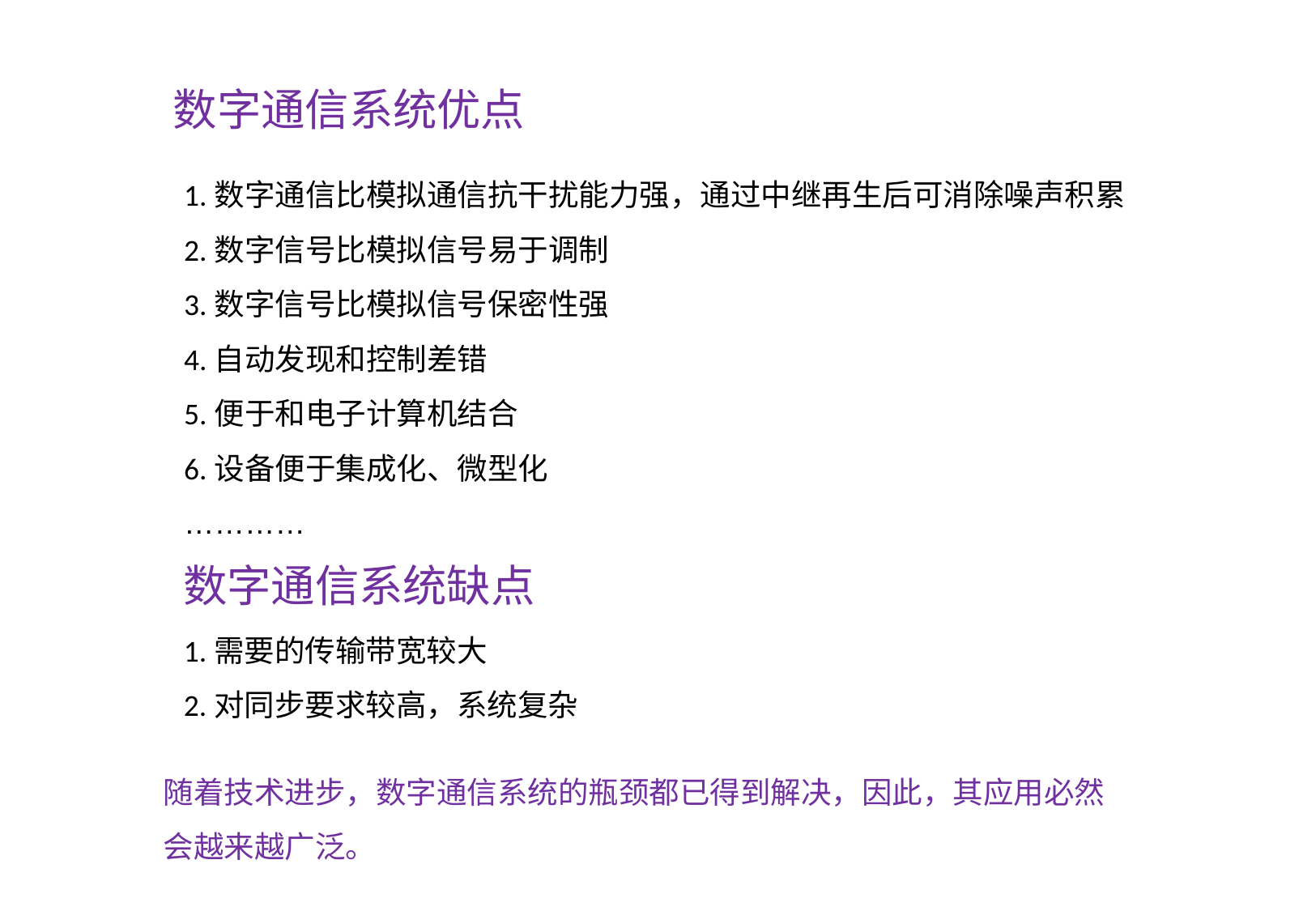

数字通信系统优点
1.数字通信比模拟通信抗干扰能力强，通过中继再生后可消除噪声积累
2.数字信号比模拟信号易于调制
3.数字信号比模拟信号保密性强
4.自动发现和控制差错
5.便于和电子计算机结合
6.设备便于集成化、微型化
…………
数字通信系统缺点
1.需要的传输带宽较大
2.对同步要求较高，系统复杂
随着技术进步，数字通信系统的瓶颈都已得到解决，因此，其应用必然会越来越广泛。
2014年5月21日
3